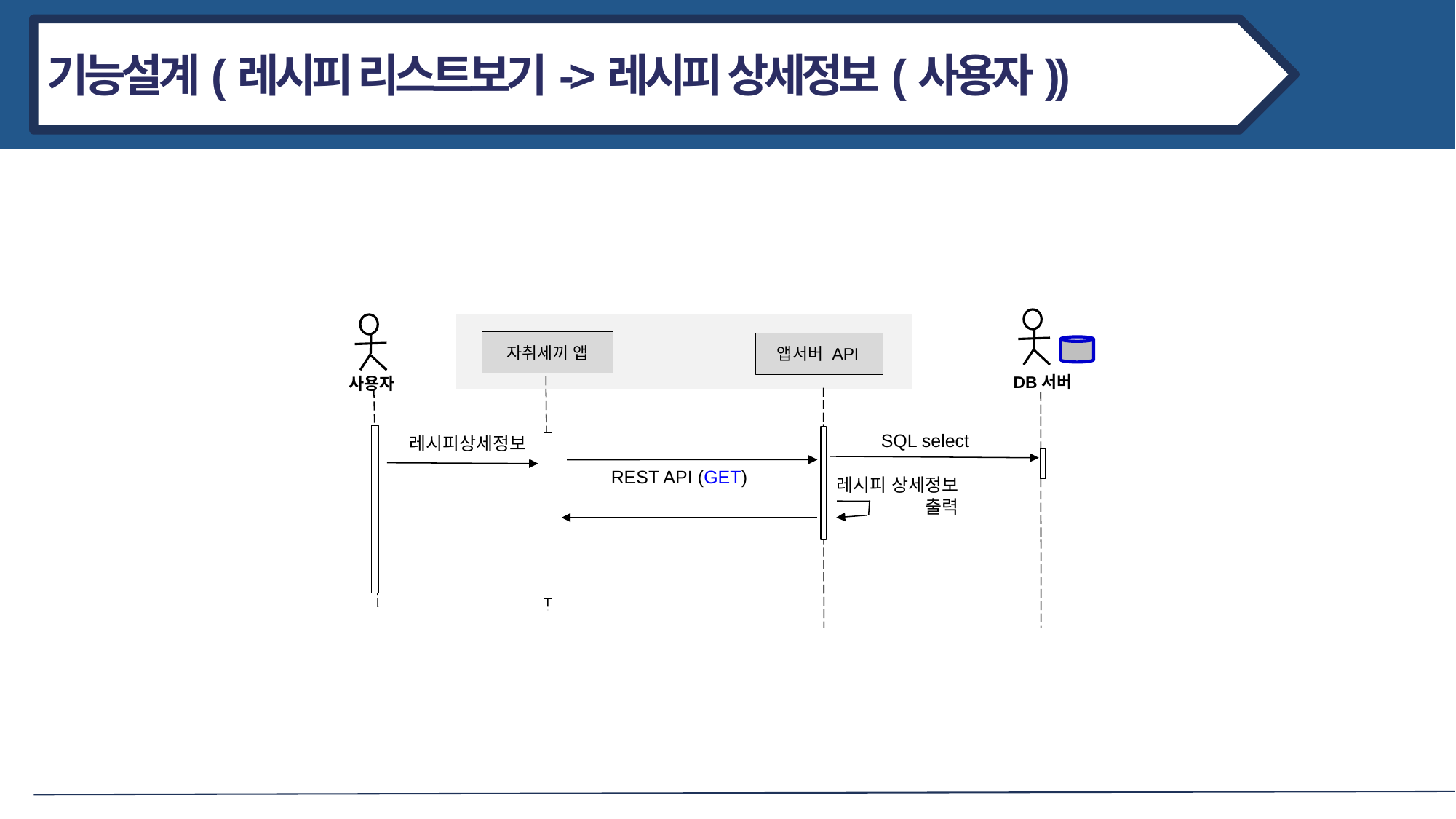

기능설계(레시피 리스트보기->레시피 상세정보(사용자))

자취세끼 앱
앱서버 API
DB서버
사용자
 SQL select

레시피상세정보

REST API (GET)
레시피 상세정보
출력